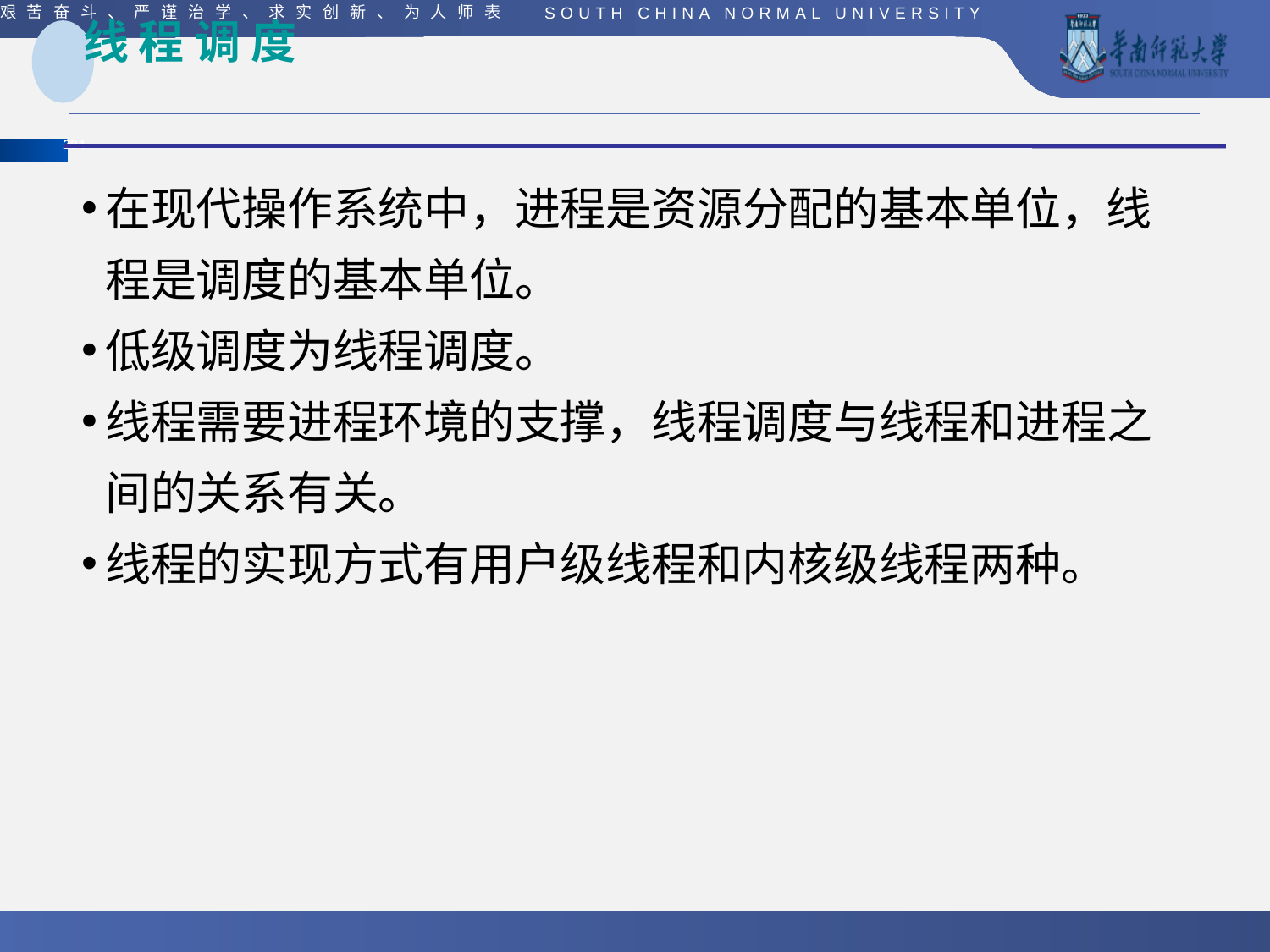

# 线 程 调 度
在现代操作系统中，进程是资源分配的基本单位，线程是调度的基本单位。
低级调度为线程调度。
线程需要进程环境的支撑，线程调度与线程和进程之间的关系有关。
线程的实现方式有用户级线程和内核级线程两种。

204